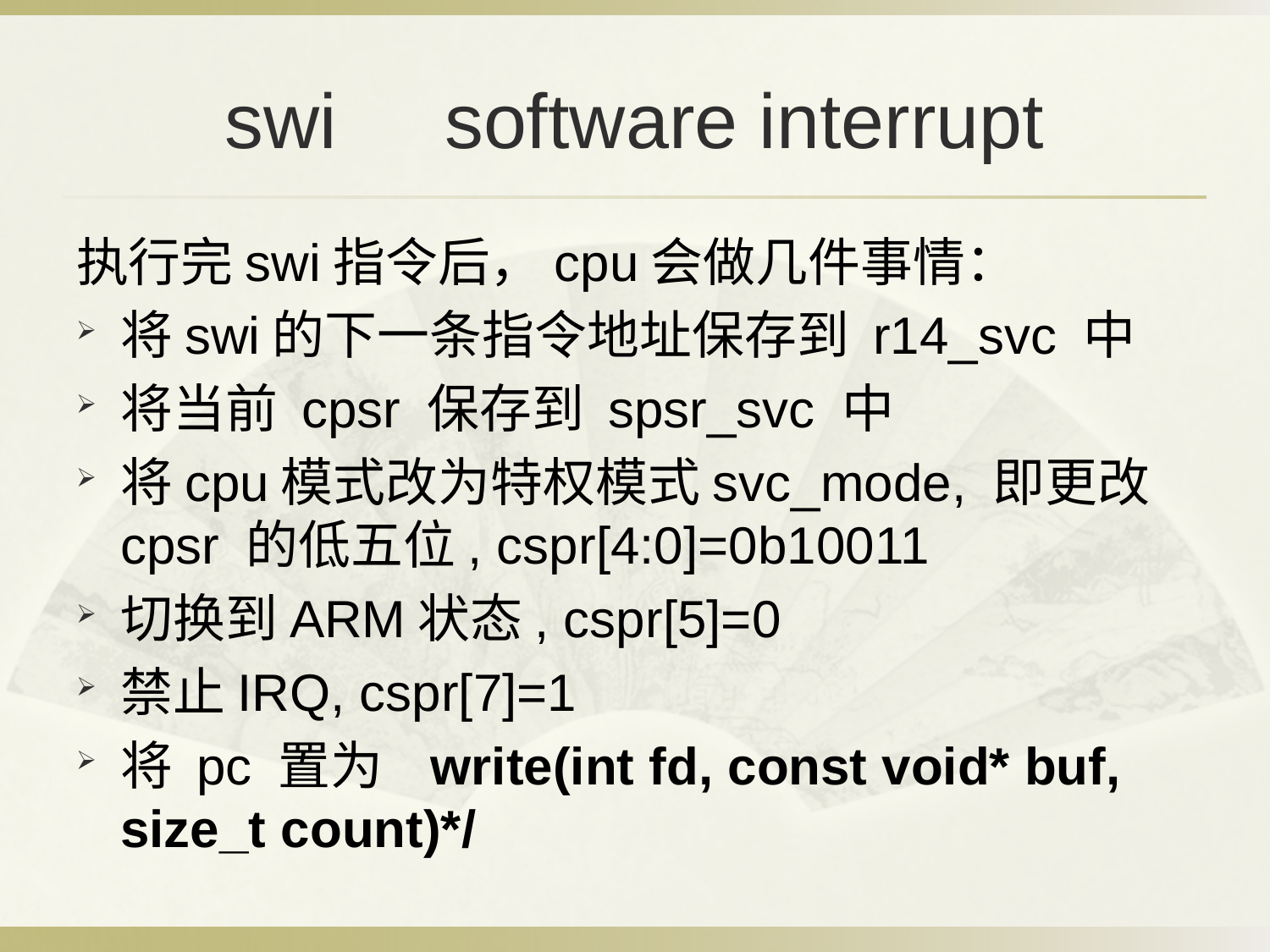

# swi     software interrupt
执行完swi指令后，cpu会做几件事情：
将swi的下一条指令地址保存到 r14_svc 中
将当前 cpsr 保存到 spsr_svc 中
将cpu模式改为特权模式svc_mode, 即更改 cpsr 的低五位, cspr[4:0]=0b10011
切换到ARM状态, cspr[5]=0
禁止IRQ, cspr[7]=1
将 pc 置为   write(int fd, const void* buf, size_t count)*/